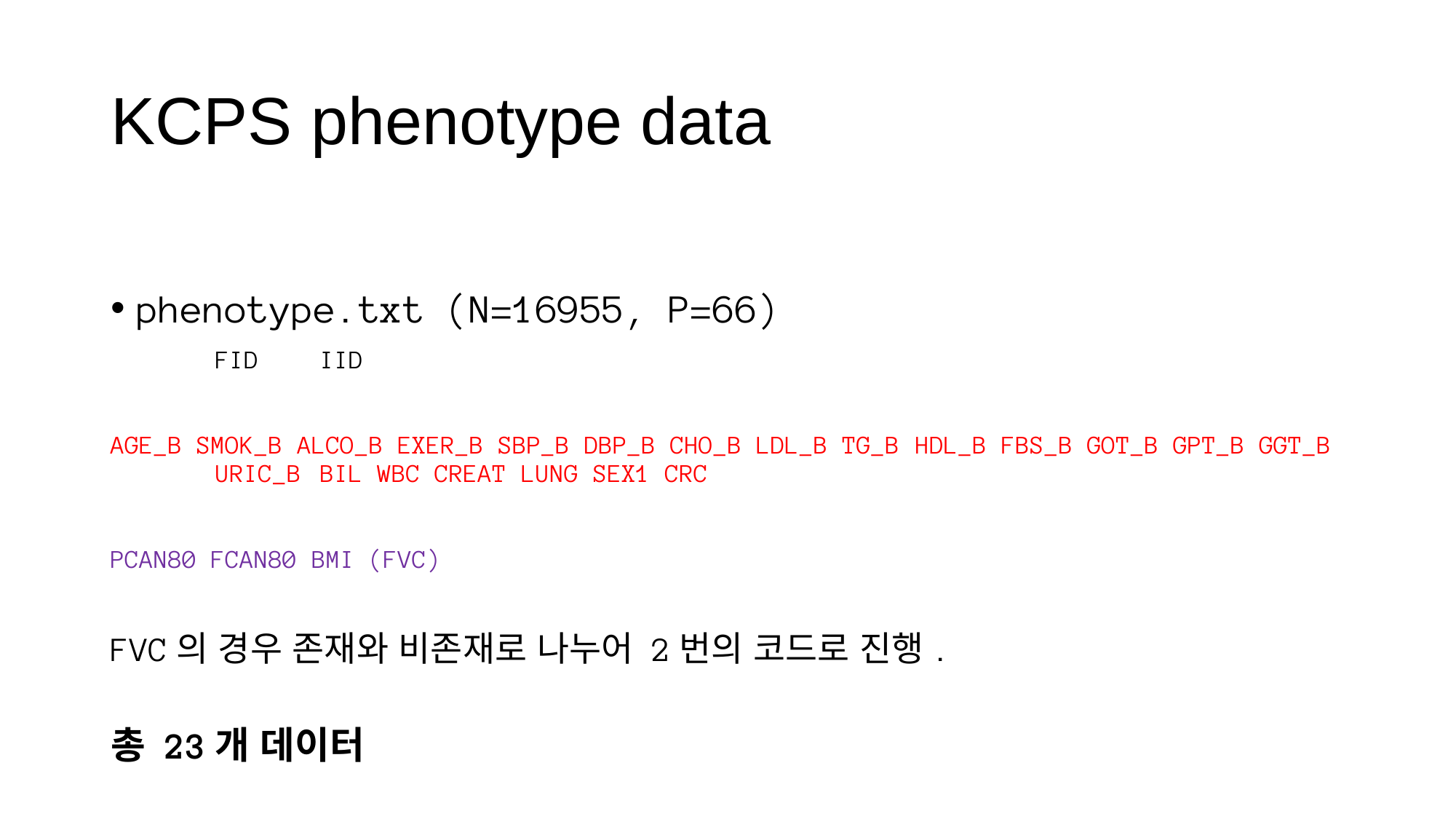

# KCPS phenotype data

phenotype.txt (N=16955, P=66)
	FID	IID

AGE_B SMOK_B ALCO_B EXER_B SBP_B DBP_B CHO_B LDL_B TG_B HDL_B FBS_B GOT_B GPT_B GGT_B	URIC_B	BIL WBC CREAT LUNG SEX1 CRC

PCAN80 FCAN80 BMI (FVC)

FVC의 경우 존재와 비존재로 나누어 2번의 코드로 진행.

총 23개 데이터